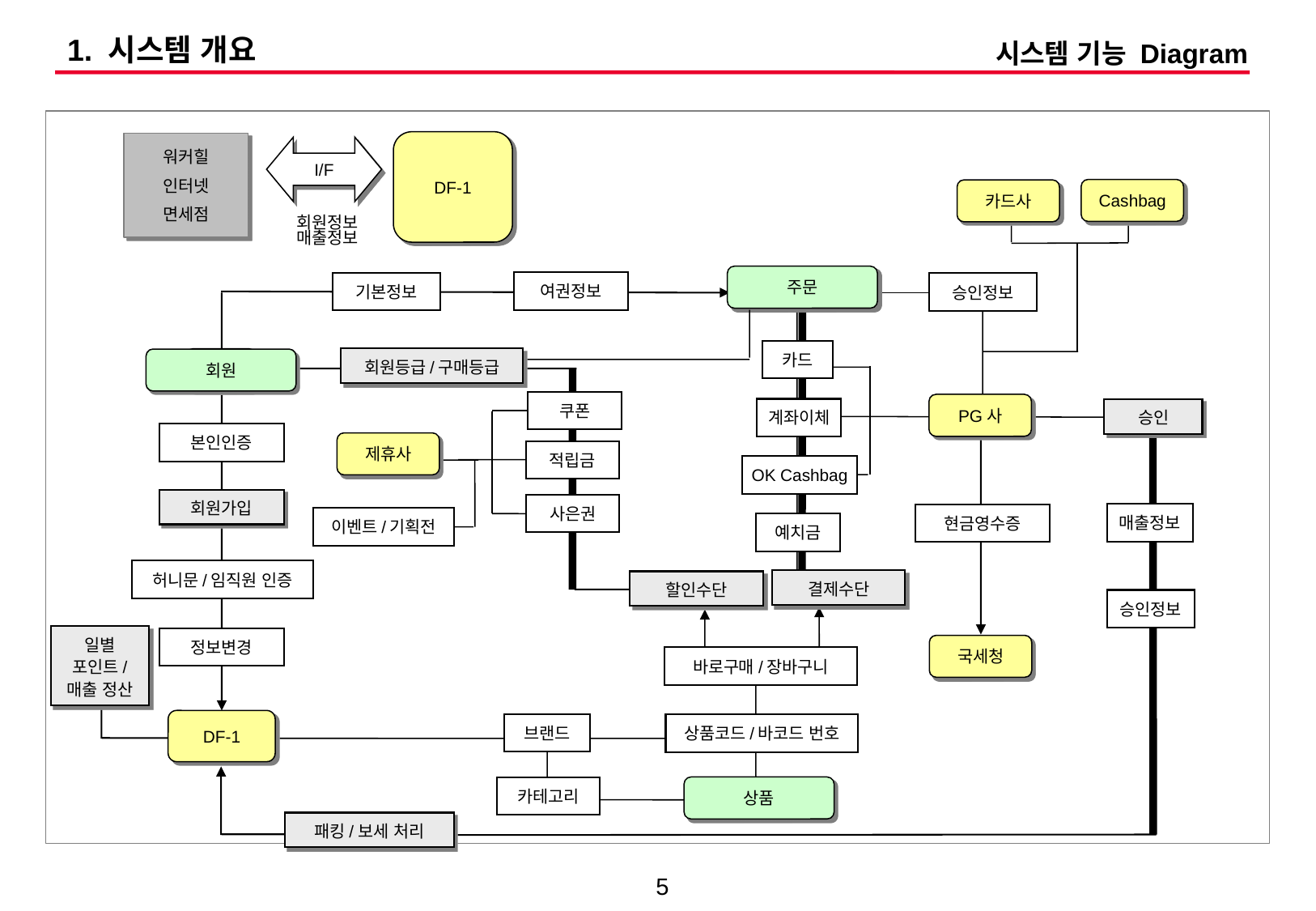

# 1. 시스템 개요
시스템 기능 Diagram

DF-1
워커힐
인터넷
면세점
I/F
Cashbag
카드사

회원정보
매출정보

주문
여권정보
기본정보
승인정보

카드
회원등급/구매등급
회원
회원

쿠폰
PG사
계좌이체
승인

본인인증
제휴사

적립금
OK Cashbag

회원가입
사은권
매출정보
현금영수증
이벤트/기획전

예치금

허니문/임직원 인증
결제수단
할인수단

승인정보

일별 포인트/
매출 정산
정보변경
국세청
바로구매/장바구니

DF-1
브랜드
상품코드/바코드 번호

상품
카테고리

패킹/보세 처리